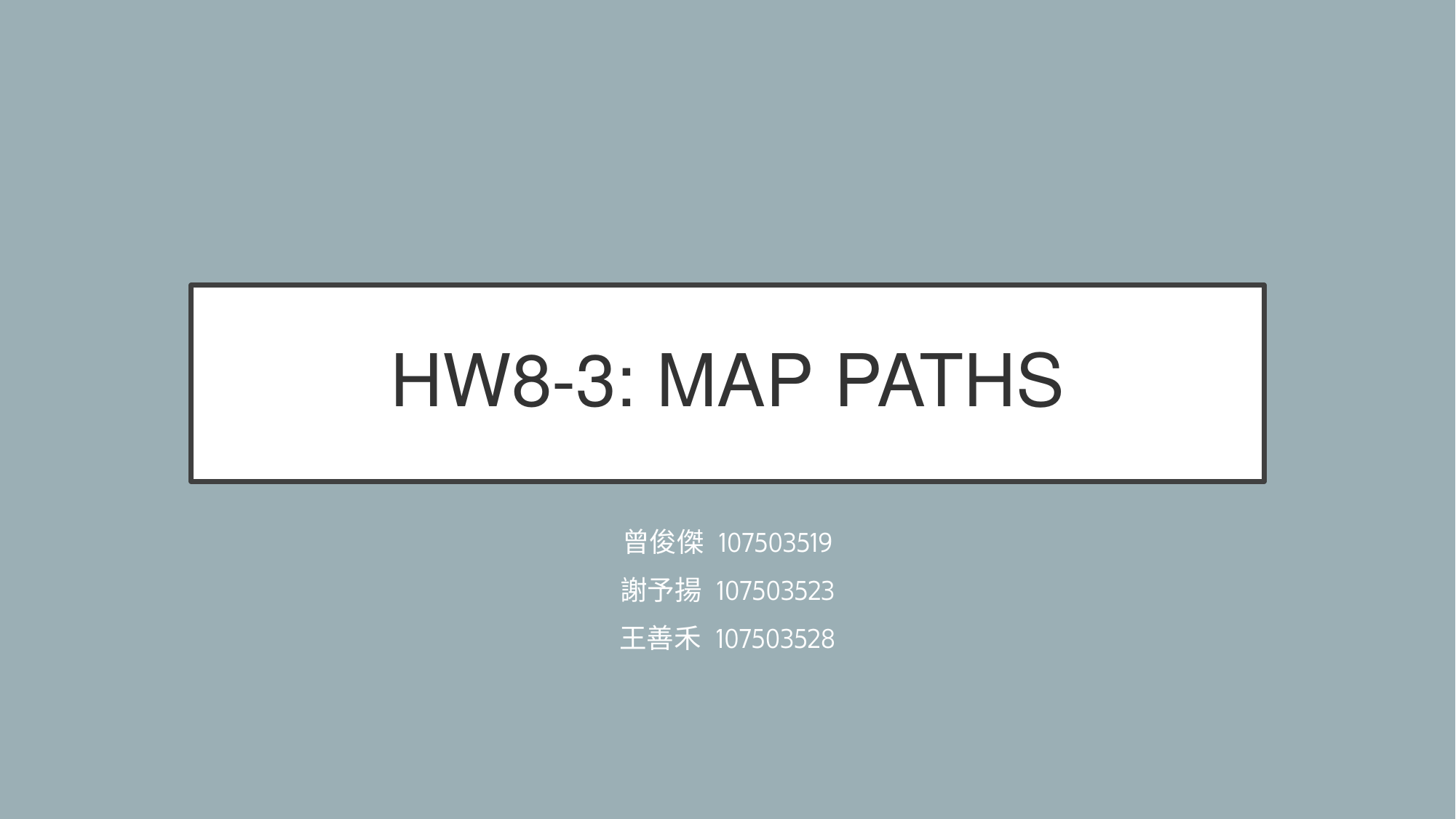

# HW8-3: MAP PATHS
曾俊傑 107503519
謝予揚 107503523
王善禾 107503528